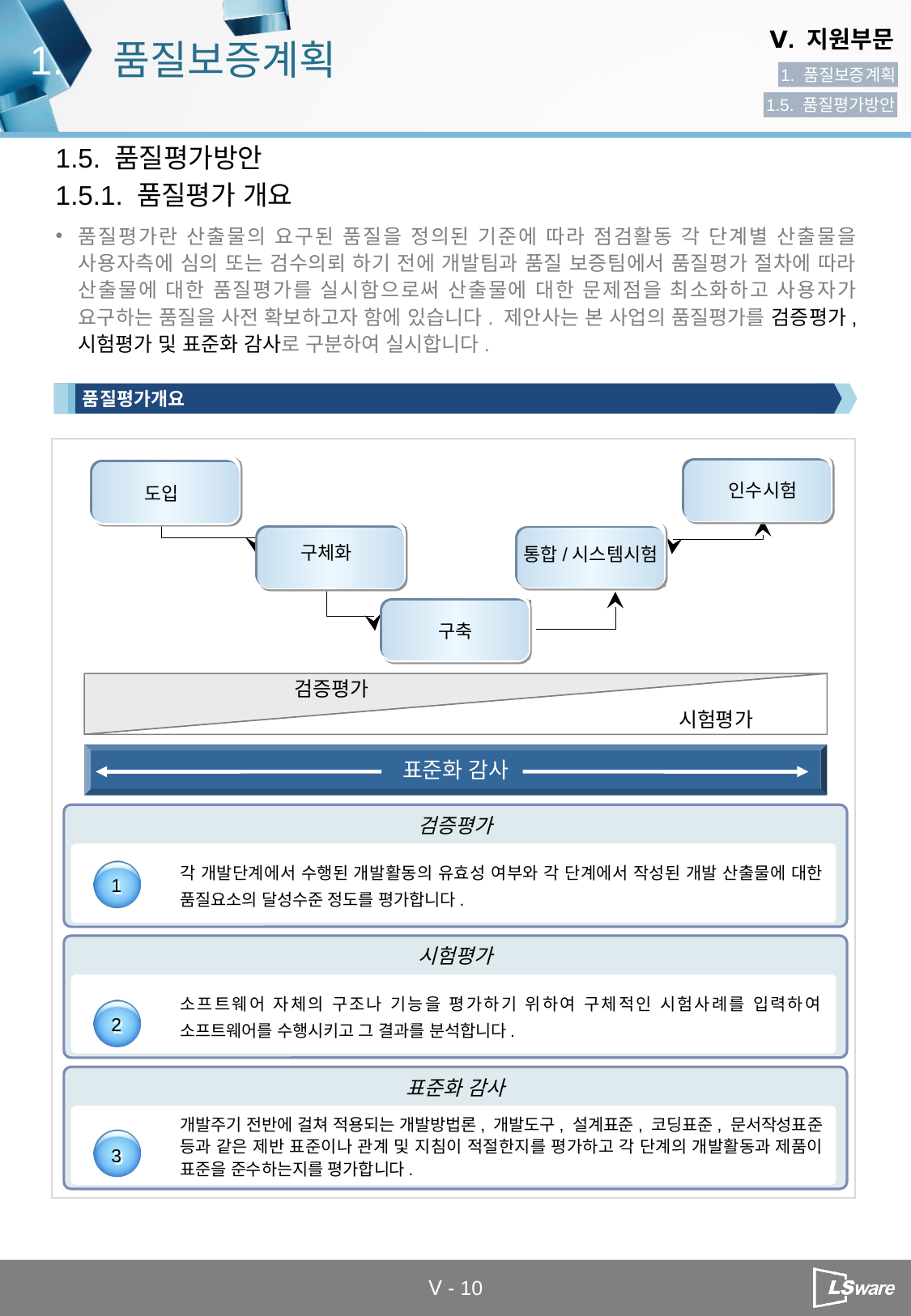

1.
품질보증계획
1. 품질보증계획
1.5. 품질평가방안
1.5. 품질평가방안
1.5.1. 품질평가 개요
품질평가란 산출물의 요구된 품질을 정의된 기준에 따라 점검활동 각 단계별 산출물을 사용자측에 심의 또는 검수의뢰 하기 전에 개발팀과 품질 보증팀에서 품질평가 절차에 따라 산출물에 대한 품질평가를 실시함으로써 산출물에 대한 문제점을 최소화하고 사용자가 요구하는 품질을 사전 확보하고자 함에 있습니다. 제안사는 본 사업의 품질평가를 검증평가, 시험평가 및 표준화 감사로 구분하여 실시합니다.

품질평가개요

도입

도입

인수시험
도입

도입

도입

구체화
통합/시스템시험

도입

구축
검증평가
시험평가
표준화 감사

검증평가
각 개발단계에서 수행된 개발활동의 유효성 여부와 각 단계에서 작성된 개발 산출물에 대한 품질요소의 달성수준 정도를 평가합니다.

1
시험평가
소프트웨어 자체의 구조나 기능을 평가하기 위하여 구체적인 시험사례를 입력하여
소프트웨어를 수행시키고 그 결과를 분석합니다.

2
표준화 감사
개발주기 전반에 걸쳐 적용되는 개발방법론, 개발도구, 설계표준, 코딩표준, 문서작성표준 등과 같은 제반 표준이나 관계 및 지침이 적절한지를 평가하고 각 단계의 개발활동과 제품이 표준을 준수하는지를 평가합니다.

3